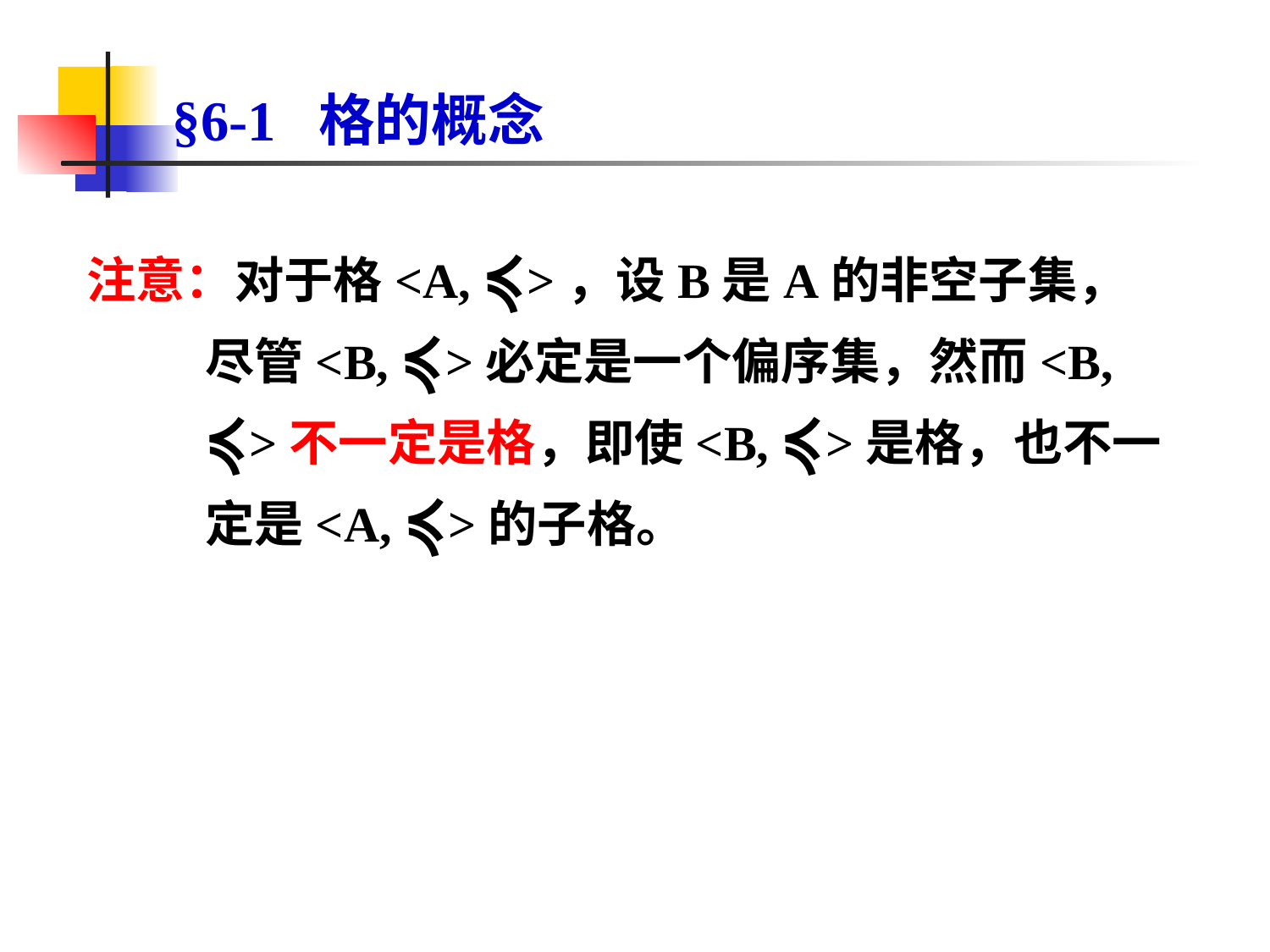

# §6-1  格的概念
注意：对于格<A, ≼>，设B是A的非空子集，尽管<B, ≼>必定是一个偏序集，然而<B, ≼>不一定是格，即使<B, ≼>是格，也不一定是<A, ≼>的子格。
15